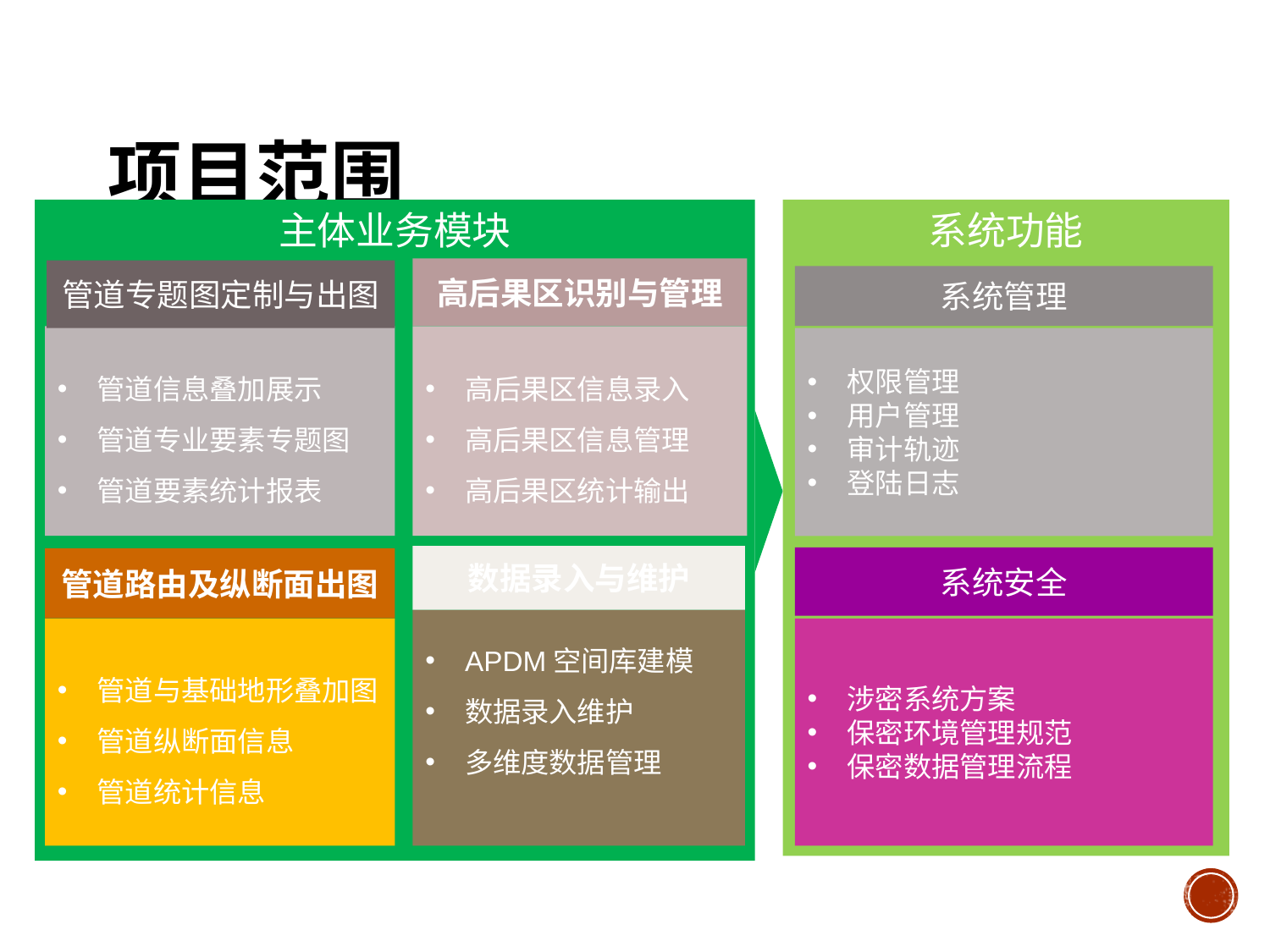

# 项目范围
主体业务模块
系统功能
高后果区识别与管理
高后果区信息录入
高后果区信息管理
高后果区统计输出
管道专题图定制与出图
管道信息叠加展示
管道专业要素专题图
管道要素统计报表
系统管理
权限管理
用户管理
审计轨迹
登陆日志

数据录入与维护
APDM空间库建模
数据录入维护
多维度数据管理

系统安全
管道路由及纵断面出图
管道与基础地形叠加图
管道纵断面信息
管道统计信息
涉密系统方案
保密环境管理规范
保密数据管理流程